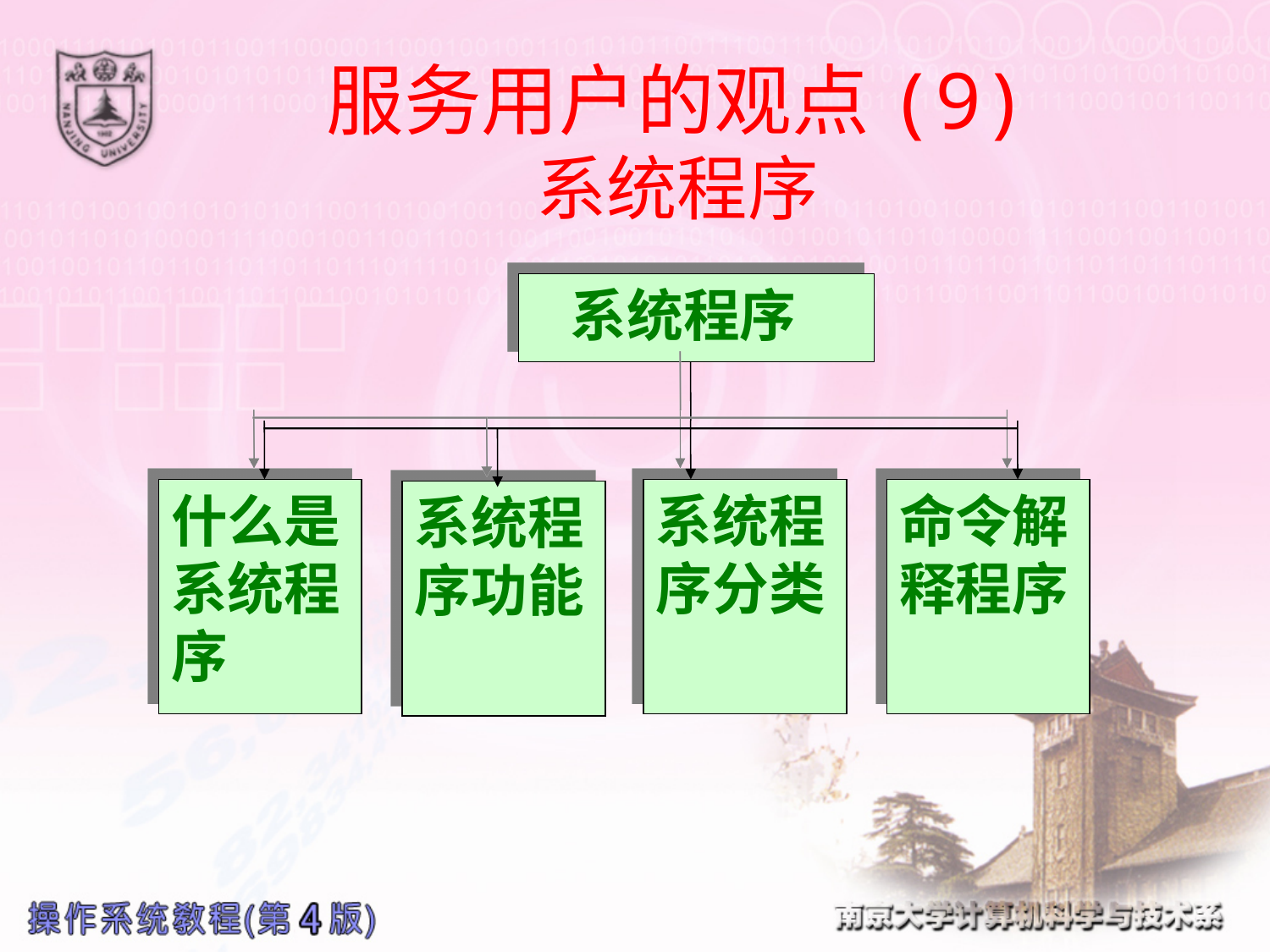

# 服务用户的观点(9) 系统程序
  系统程序

什么是系统程序
系统程序分类
命令解释程序
系统程序功能